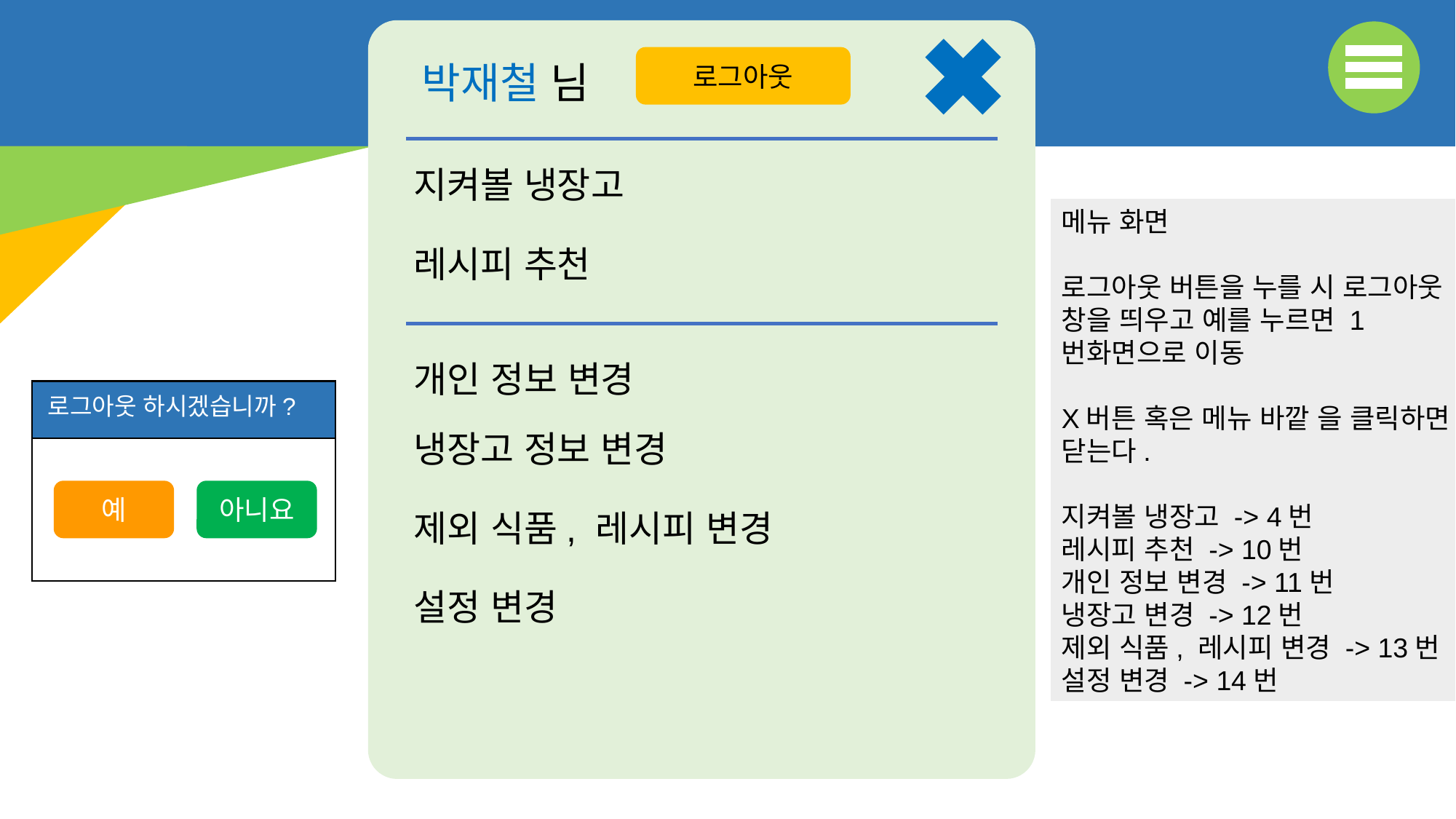

지켜볼 냉장고

로그아웃
박재철 님
지켜볼 냉장고
메뉴 화면

로그아웃 버튼을 누를 시 로그아웃 창을 띄우고 예를 누르면 1번화면으로 이동

X버튼 혹은 메뉴 바깥 을 클릭하면 닫는다.

지켜볼 냉장고 -> 4번
레시피 추천 -> 10번
개인 정보 변경 -> 11번
냉장고 변경 -> 12번
제외 식품, 레시피 변경 -> 13번
설정 변경 -> 14번
레시피 추천
개인 정보 변경

로그아웃 하시겠습니까?

예
아니요
냉장고 정보 변경
제외 식품, 레시피 변경
설정 변경